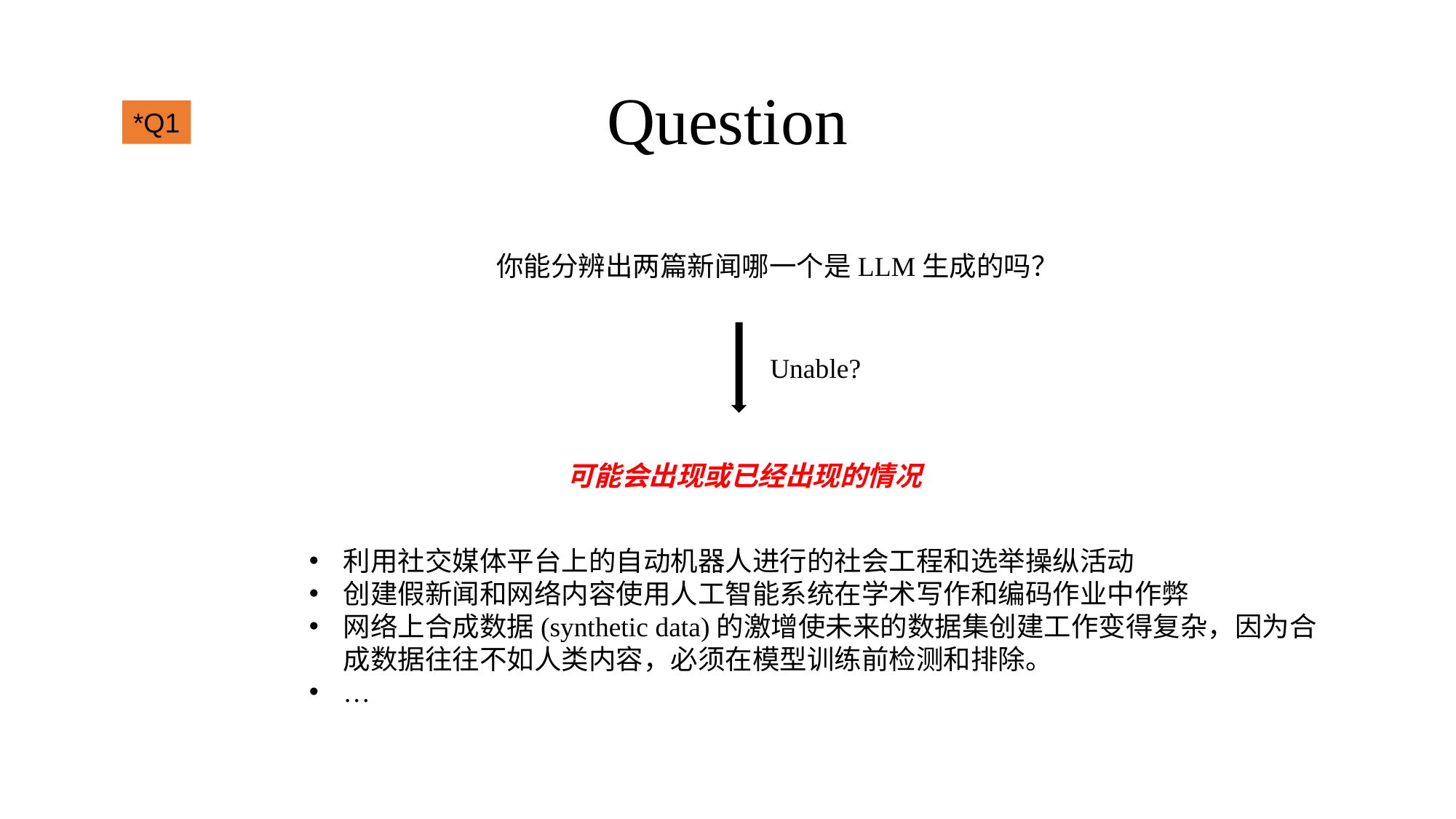

# Question
*Q1
你能分辨出两篇新闻哪一个是LLM生成的吗？

Unable?
可能会出现或已经出现的情况
利用社交媒体平台上的自动机器人进行的社会工程和选举操纵活动
创建假新闻和网络内容使用人工智能系统在学术写作和编码作业中作弊
网络上合成数据(synthetic data)的激增使未来的数据集创建工作变得复杂，因为合成数据往往不如人类内容，必须在模型训练前检测和排除。
…